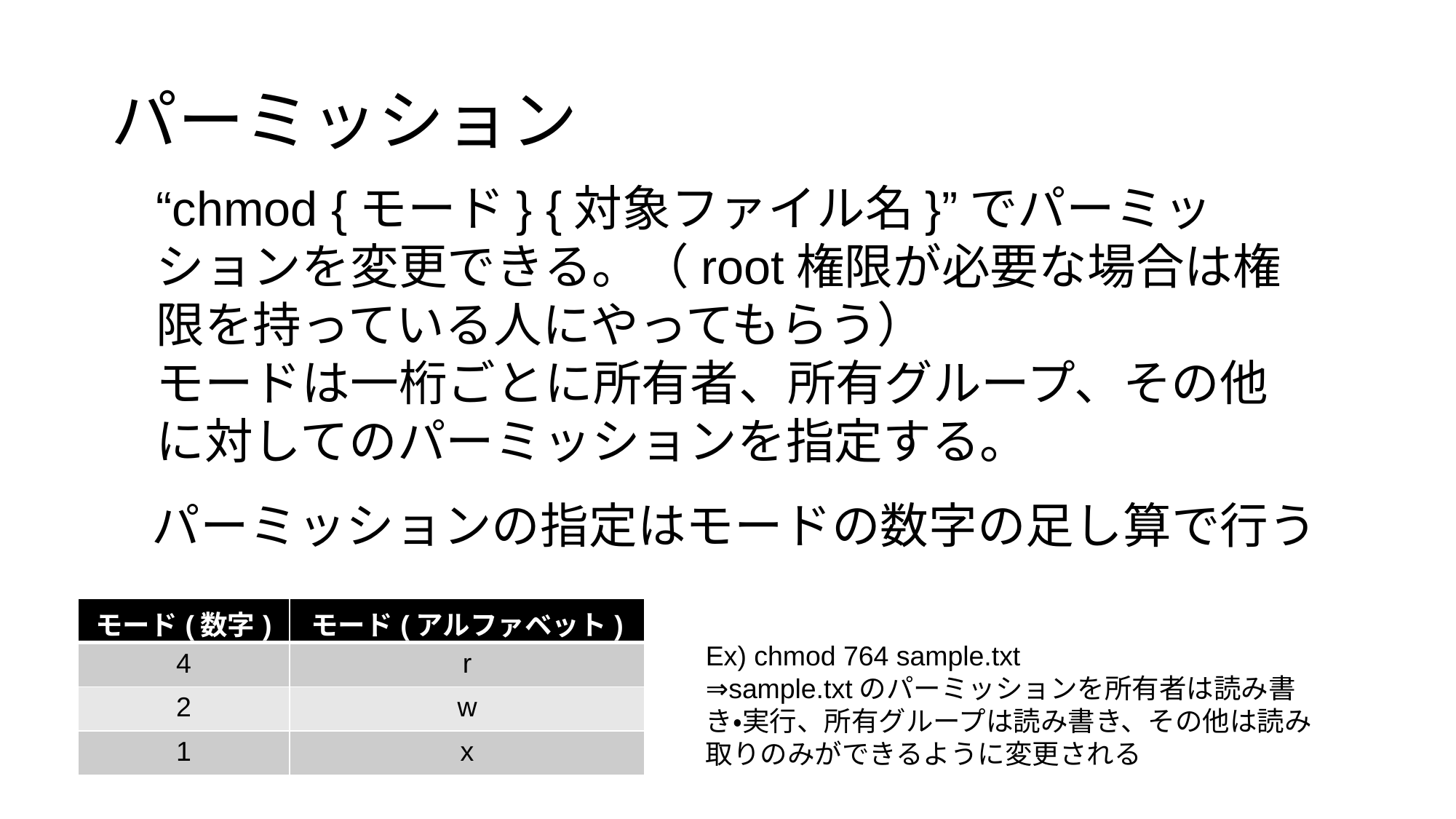

# パーミッション
“chmod {モード} {対象ファイル名}”でパーミッションを変更できる。（root権限が必要な場合は権限を持っている人にやってもらう）
モードは一桁ごとに所有者、所有グループ、その他に対してのパーミッションを指定する。
パーミッションの指定はモードの数字の足し算で行う
| モード(数字) | モード(アルファベット) |
| --- | --- |
| 4 | r |
| 2 | w |
| 1 | x |
Ex) chmod 764 sample.txt
⇒sample.txtのパーミッションを所有者は読み書き・実行、所有グループは読み書き、その他は読み取りのみができるように変更される